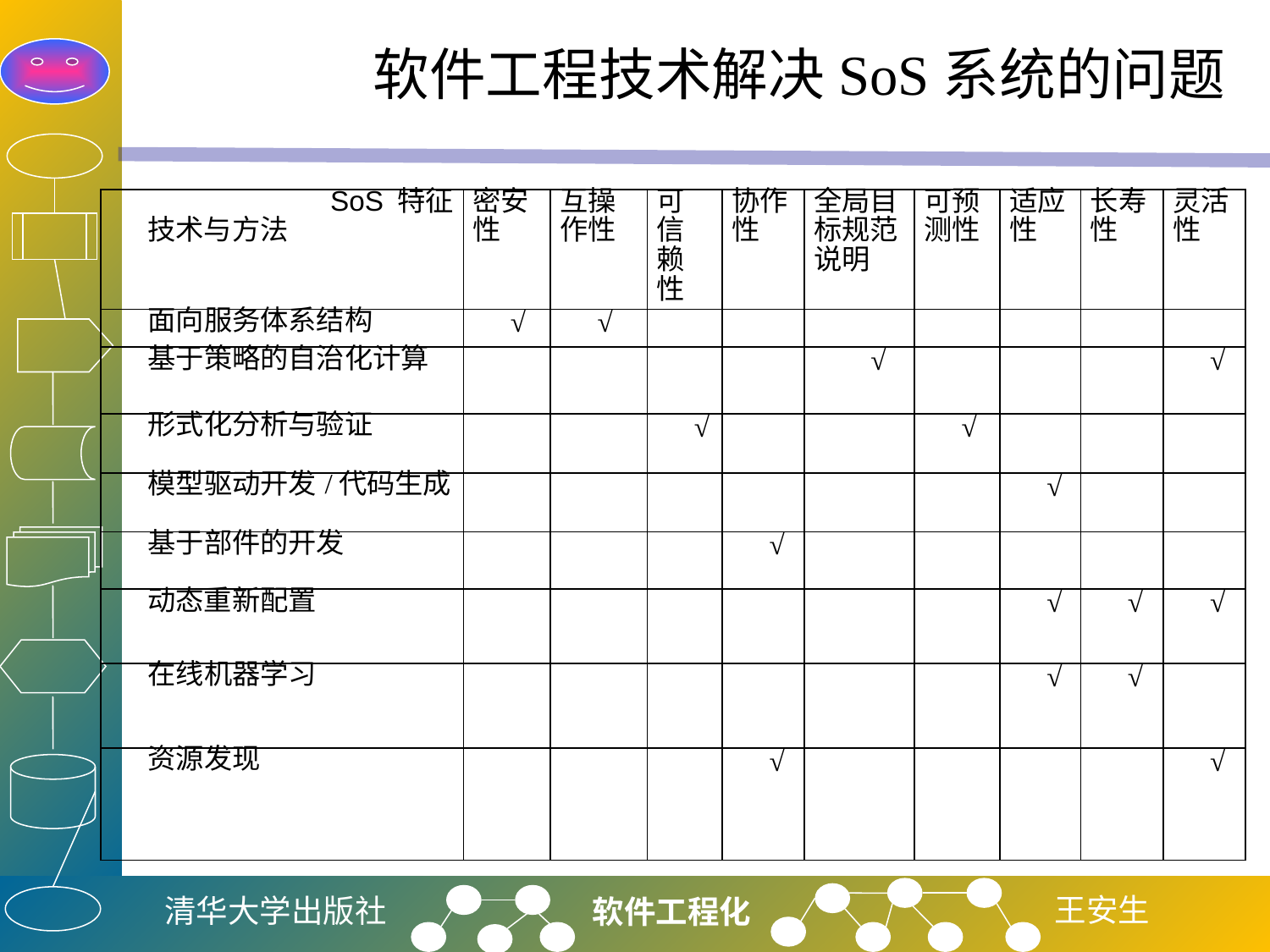

# 软件工程技术解决SoS系统的问题
| SoS 特征 技术与方法 | 密安性 | 互操作性 | 可信赖性 | 协作性 | 全局目标规范说明 | 可预测性 | 适应性 | 长寿性 | 灵活性 |
| --- | --- | --- | --- | --- | --- | --- | --- | --- | --- |
| 面向服务体系结构 | √ | √ |  |  |  |  |  |  |  |
| 基于策略的自治化计算 |  |  |  |  | √ |  |  |  | √ |
| 形式化分析与验证 |  |  | √ |  |  | √ |  |  |  |
| 模型驱动开发/代码生成 |  |  |  |  |  |  | √ |  |  |
| 基于部件的开发 |  |  |  | √ |  |  |  |  |  |
| 动态重新配置 |  |  |  |  |  |  | √ | √ | √ |
| 在线机器学习 |  |  |  |  |  |  | √ | √ |  |
| 资源发现 |  |  |  | √ |  |  |  |  | √ |